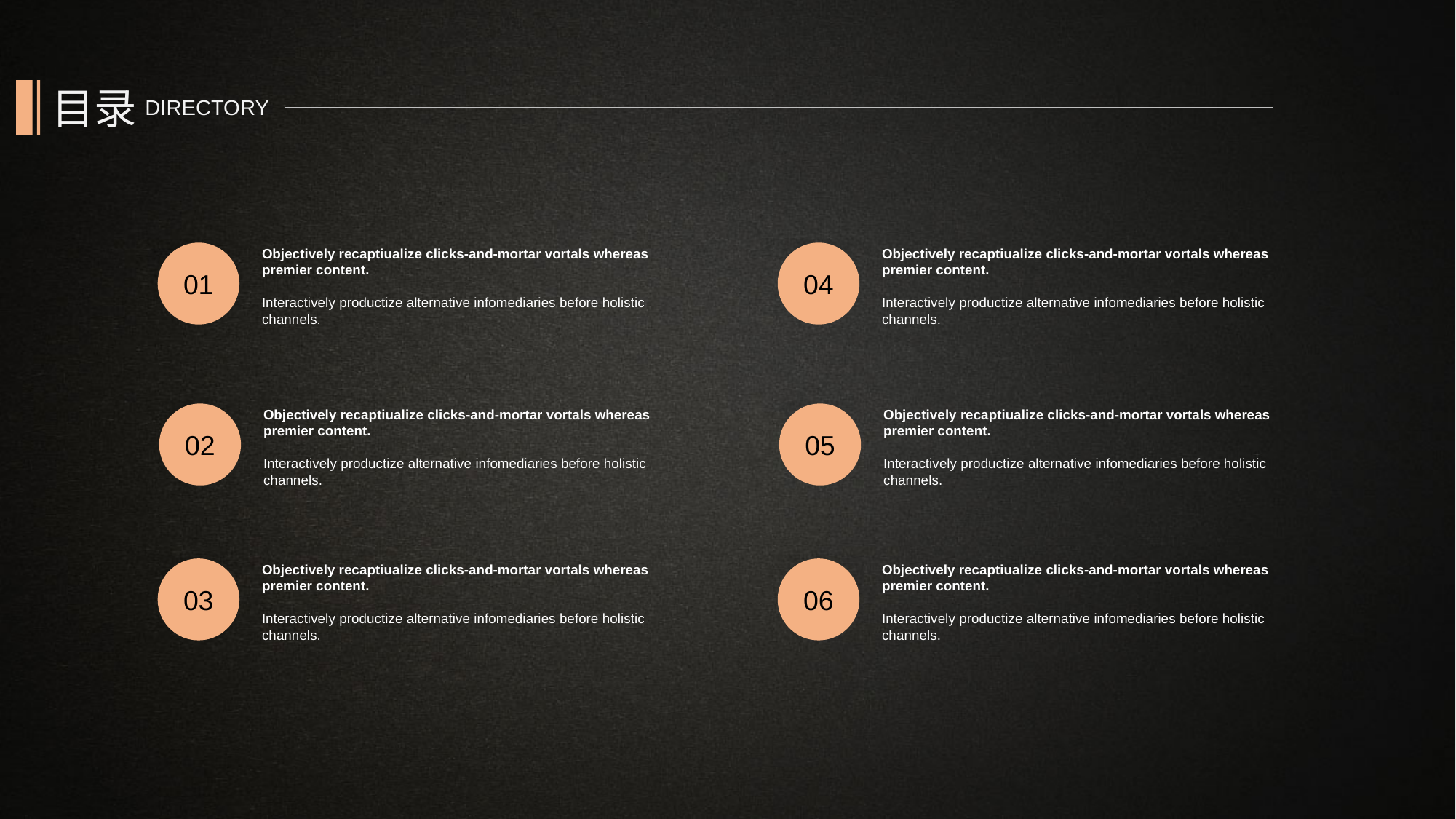

目录
DIRECTORY

Objectively recaptiualize clicks-and-mortar vortals whereas premier content.

Interactively productize alternative infomediaries before holistic channels.
Objectively recaptiualize clicks-and-mortar vortals whereas premier content.

Interactively productize alternative infomediaries before holistic channels.
01
04
Objectively recaptiualize clicks-and-mortar vortals whereas premier content.

Interactively productize alternative infomediaries before holistic channels.
Objectively recaptiualize clicks-and-mortar vortals whereas premier content.

Interactively productize alternative infomediaries before holistic channels.
02
05
Objectively recaptiualize clicks-and-mortar vortals whereas premier content.

Interactively productize alternative infomediaries before holistic channels.
Objectively recaptiualize clicks-and-mortar vortals whereas premier content.

Interactively productize alternative infomediaries before holistic channels.
03
06